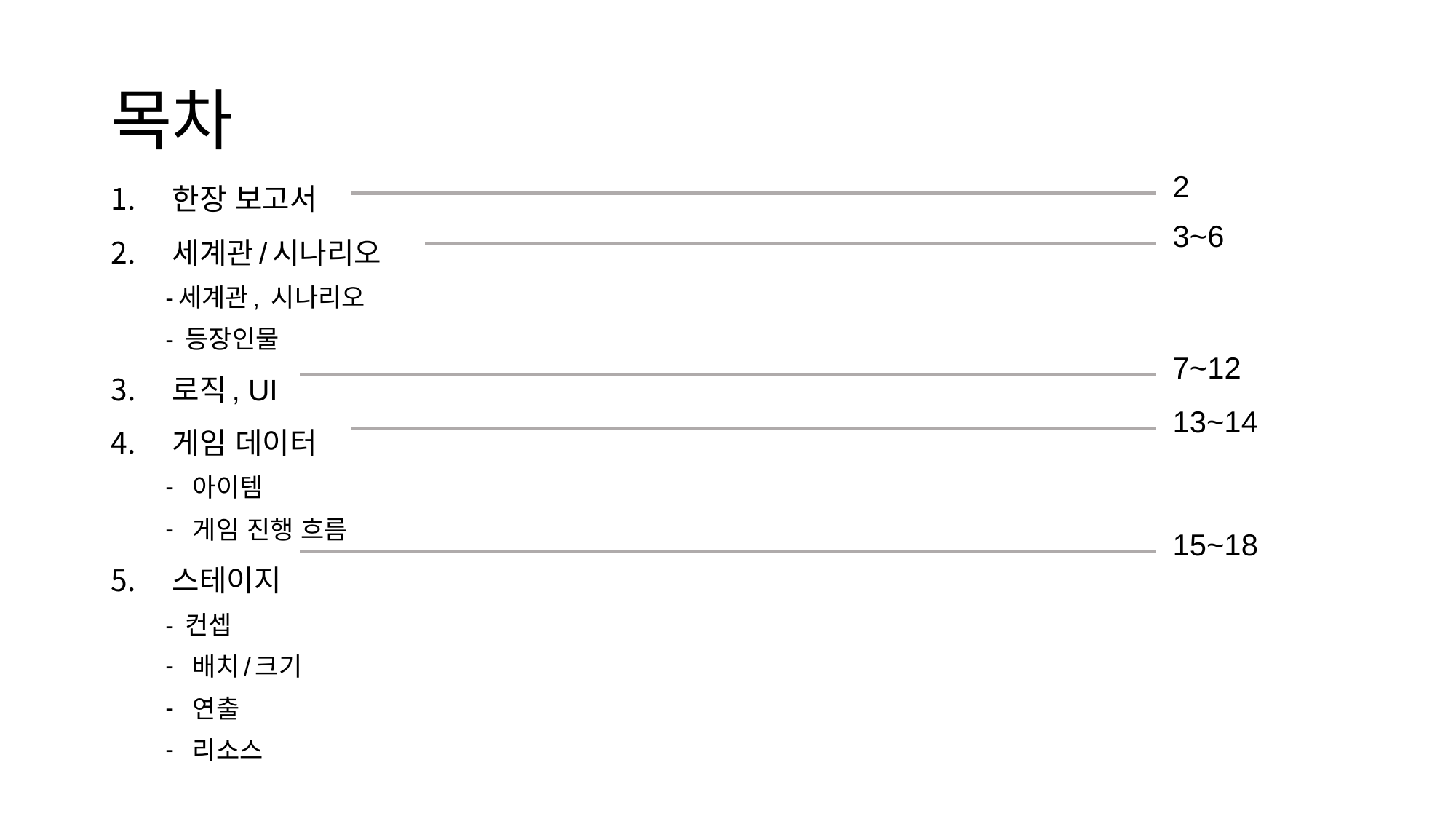

# 목차
2
한장 보고서
세계관/시나리오
-세계관, 시나리오
- 등장인물
로직, UI
게임 데이터
아이템
게임 진행 흐름
스테이지
- 컨셉
배치/크기
연출
리소스
3~6
7~12
13~14
15~18